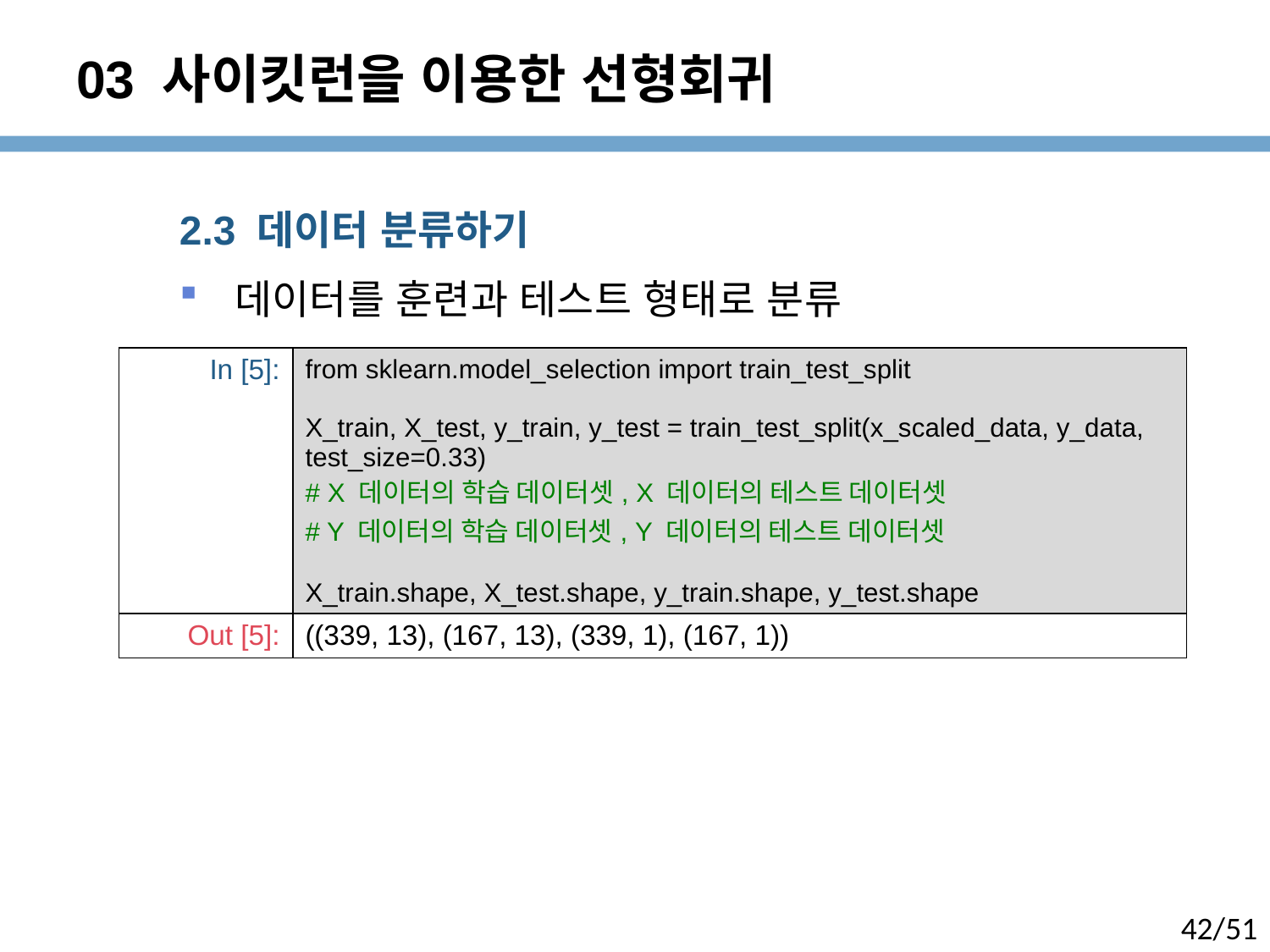

# 03 사이킷런을 이용한 선형회귀
2.3 데이터 분류하기
데이터를 훈련과 테스트 형태로 분류
| In [5]: | from sklearn.model\_selection import train\_test\_split X\_train, X\_test, y\_train, y\_test = train\_test\_split(x\_scaled\_data, y\_data, test\_size=0.33) # X 데이터의 학습 데이터셋, X 데이터의 테스트 데이터셋 # Y 데이터의 학습 데이터셋, Y 데이터의 테스트 데이터셋 X\_train.shape, X\_test.shape, y\_train.shape, y\_test.shape |
| --- | --- |
| Out [5]: | ((339, 13), (167, 13), (339, 1), (167, 1)) |
42/51